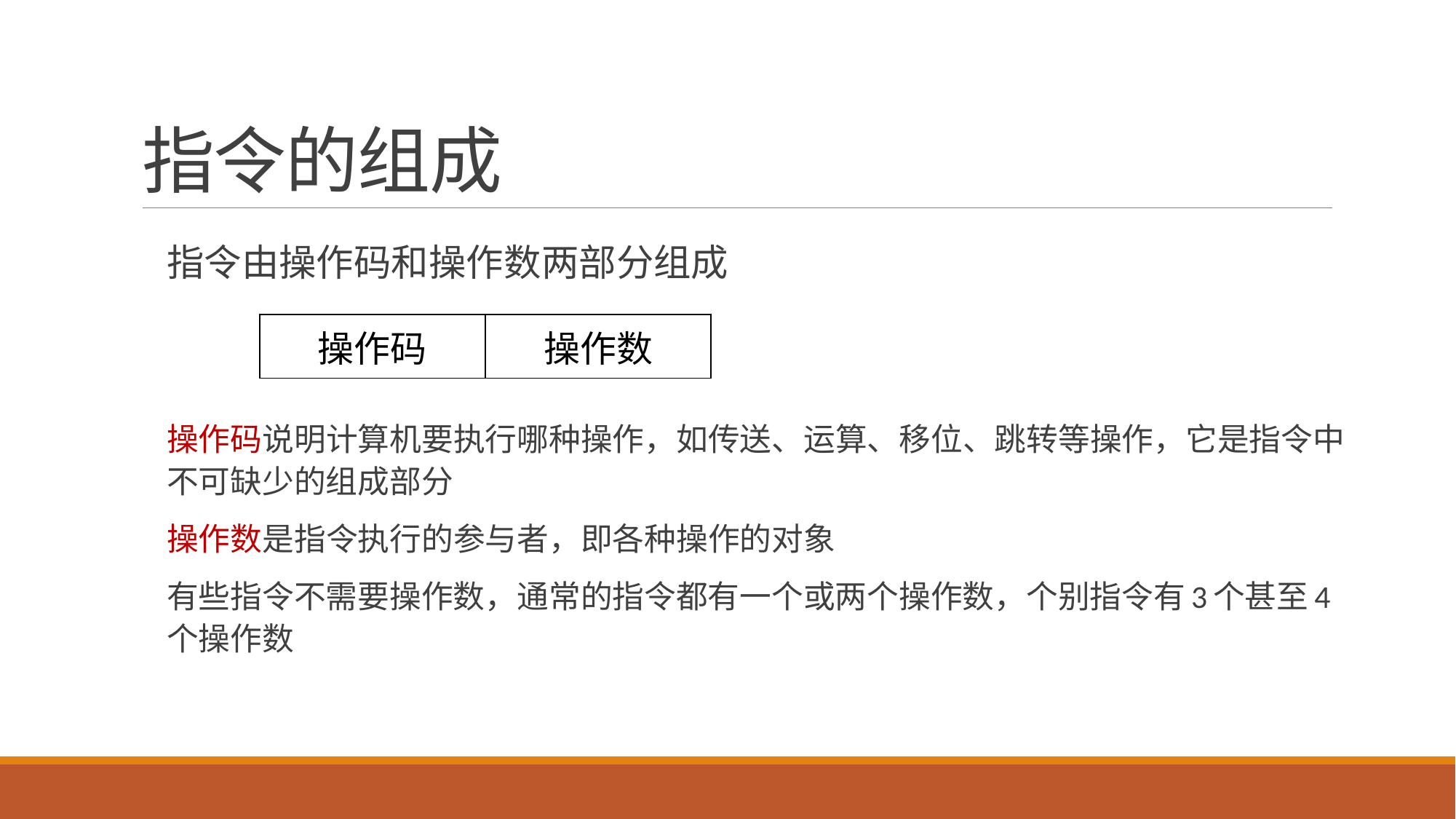

# 指令的组成
指令由操作码和操作数两部分组成

操作码说明计算机要执行哪种操作，如传送、运算、移位、跳转等操作，它是指令中不可缺少的组成部分
操作数是指令执行的参与者，即各种操作的对象
有些指令不需要操作数，通常的指令都有一个或两个操作数，个别指令有3个甚至4个操作数
| 操作码 | 操作数 |
| --- | --- |